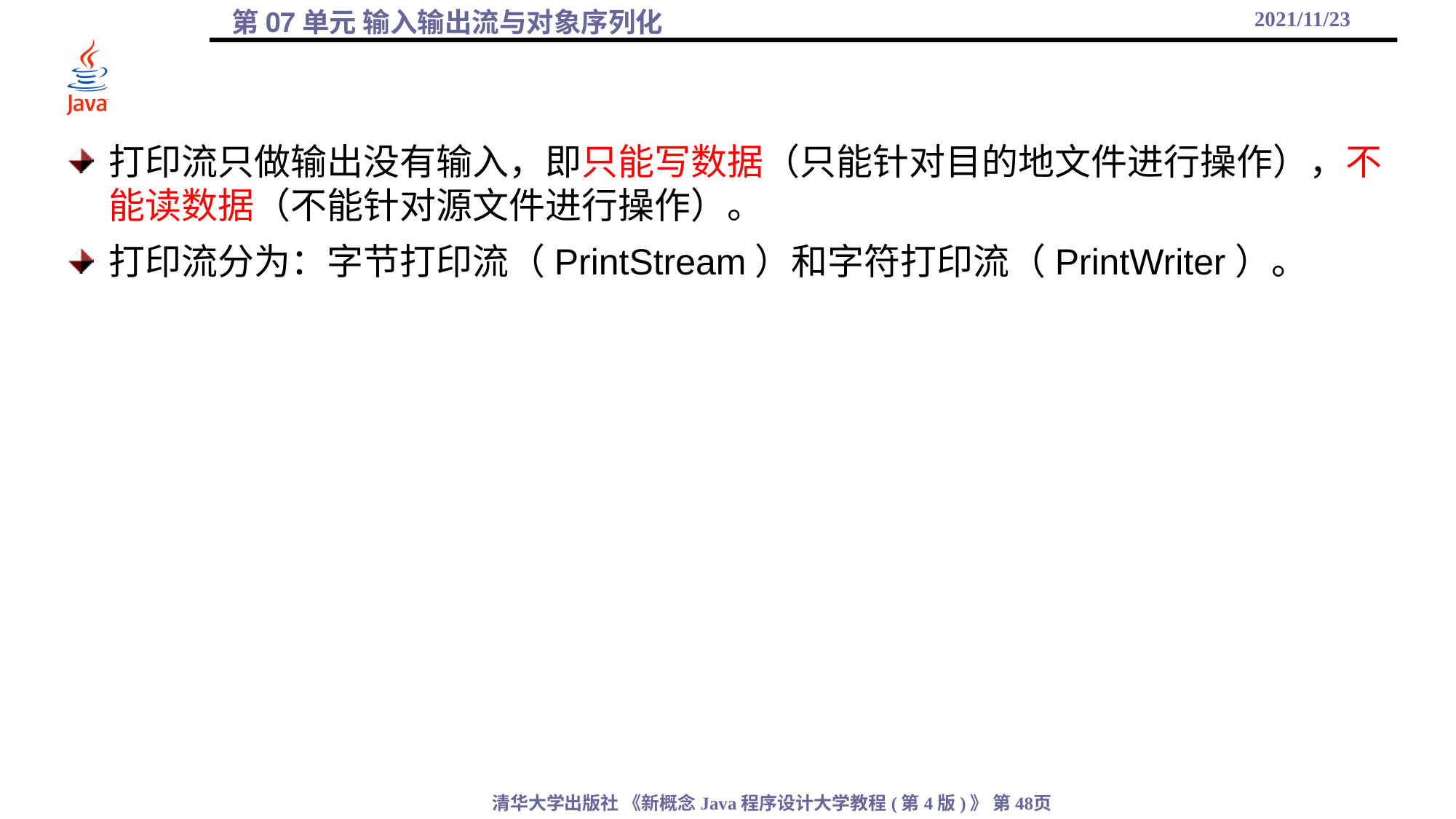

2021/11/23
打印流只做输出没有输入，即只能写数据（只能针对目的地文件进行操作），不能读数据（不能针对源文件进行操作）。
打印流分为：字节打印流（PrintStream）和字符打印流（PrintWriter）。